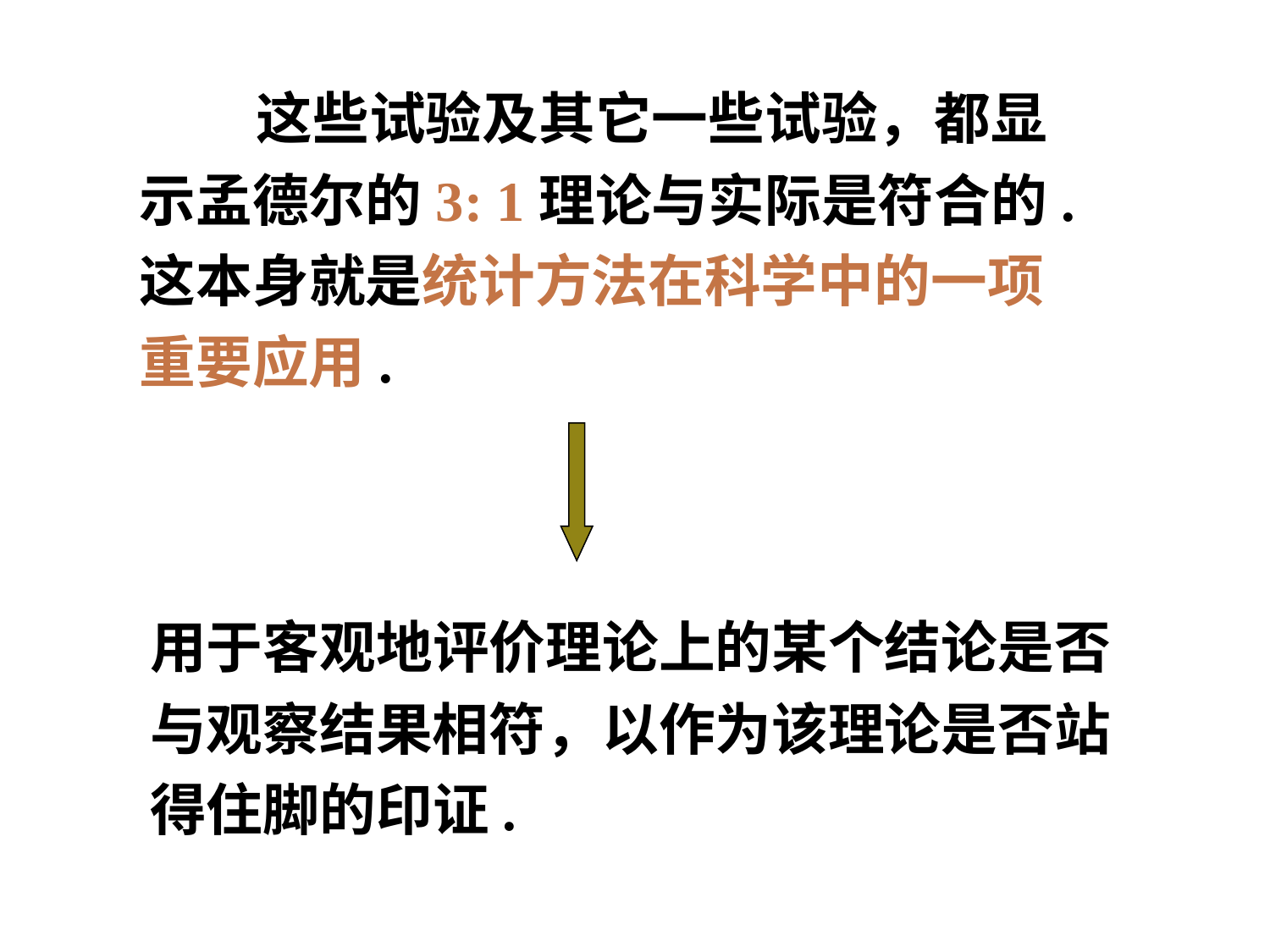

这些试验及其它一些试验，都显 示孟德尔的3: 1理论与实际是符合的. 这本身就是统计方法在科学中的一项  重要应用.

用于客观地评价理论上的某个结论是否与观察结果相符，以作为该理论是否站得住脚的印证.